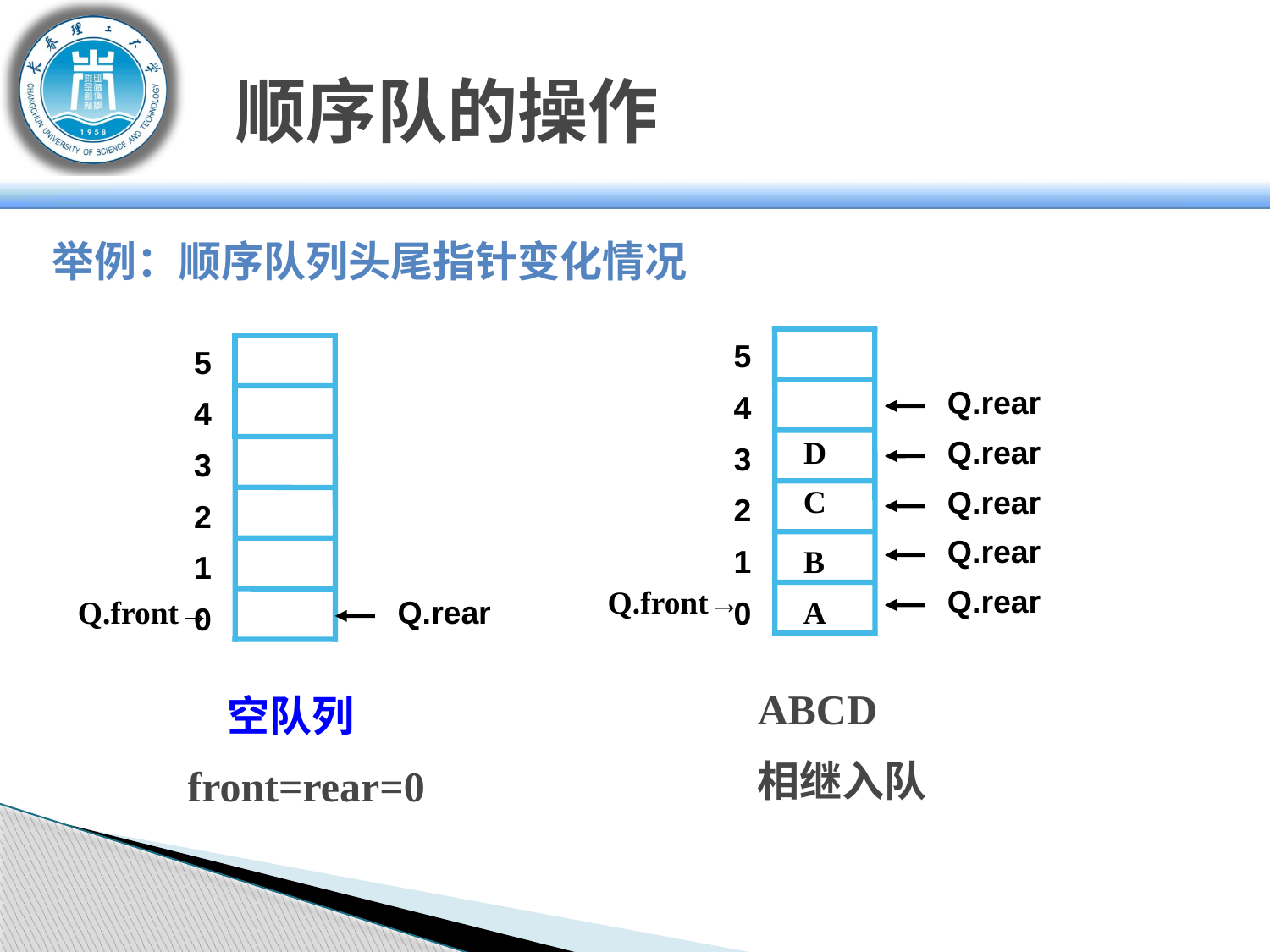

# 顺序队的操作
举例：顺序队列头尾指针变化情况
5
4
3
2
1
0

5
4
3
2
1
0

Q.rear

Q.rear

  D
  C
Q.rear

Q.rear

  B
Q.rear

Q.front→
Q.front→
Q.rear

  A
ABCD
相继入队
空队列
front=rear=0